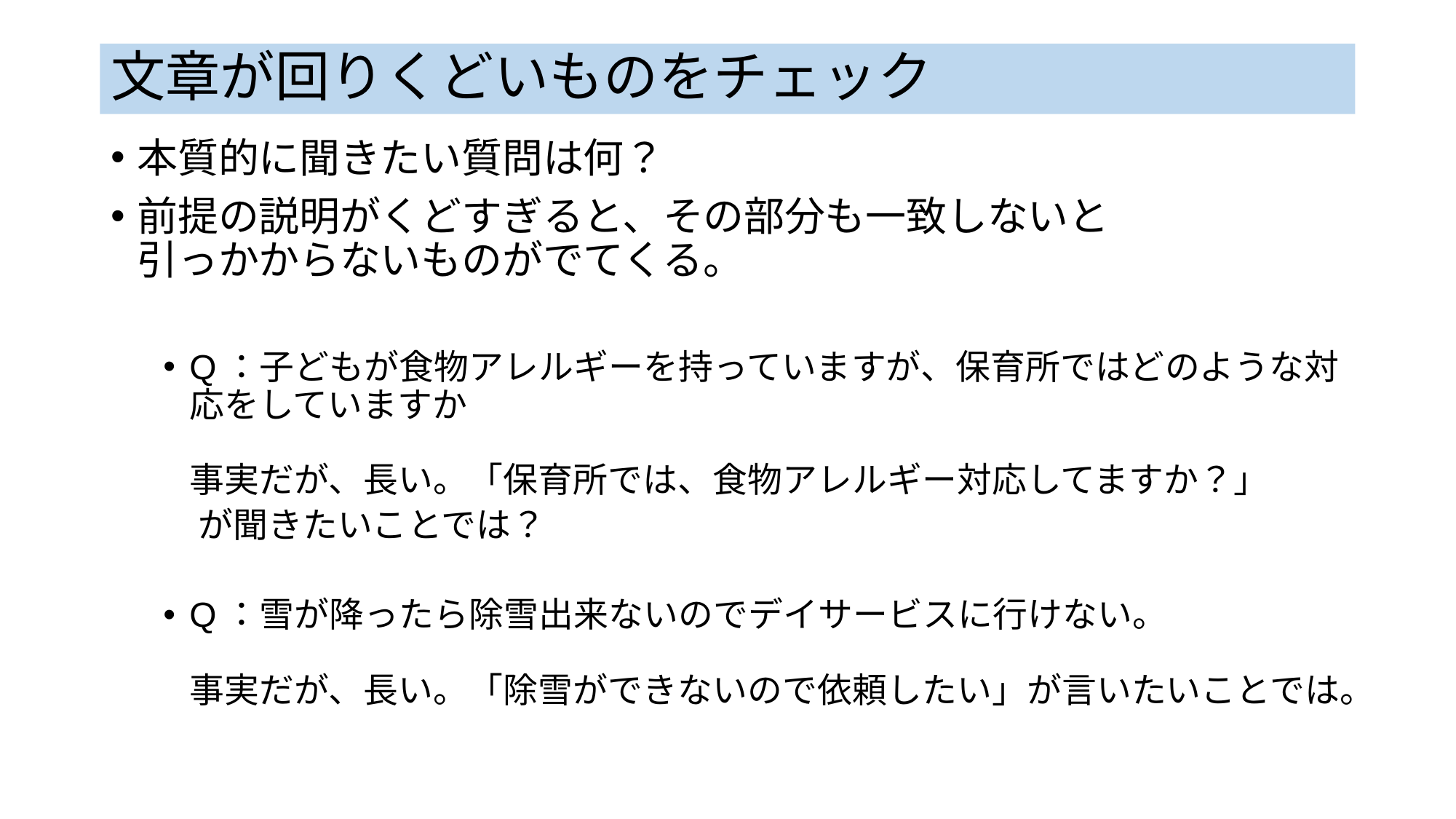

# 文章が回りくどいものをチェック
本質的に聞きたい質問は何？
前提の説明がくどすぎると、その部分も一致しないと
引っかからないものがでてくる。

Q：子どもが食物アレルギーを持っていますが、保育所ではどのような対応をしていますか
事実だが、長い。「保育所では、食物アレルギー対応してますか？」
　が聞きたいことでは？

Q：雪が降ったら除雪出来ないのでデイサービスに行けない。
事実だが、長い。「除雪ができないので依頼したい」が言いたいことでは。